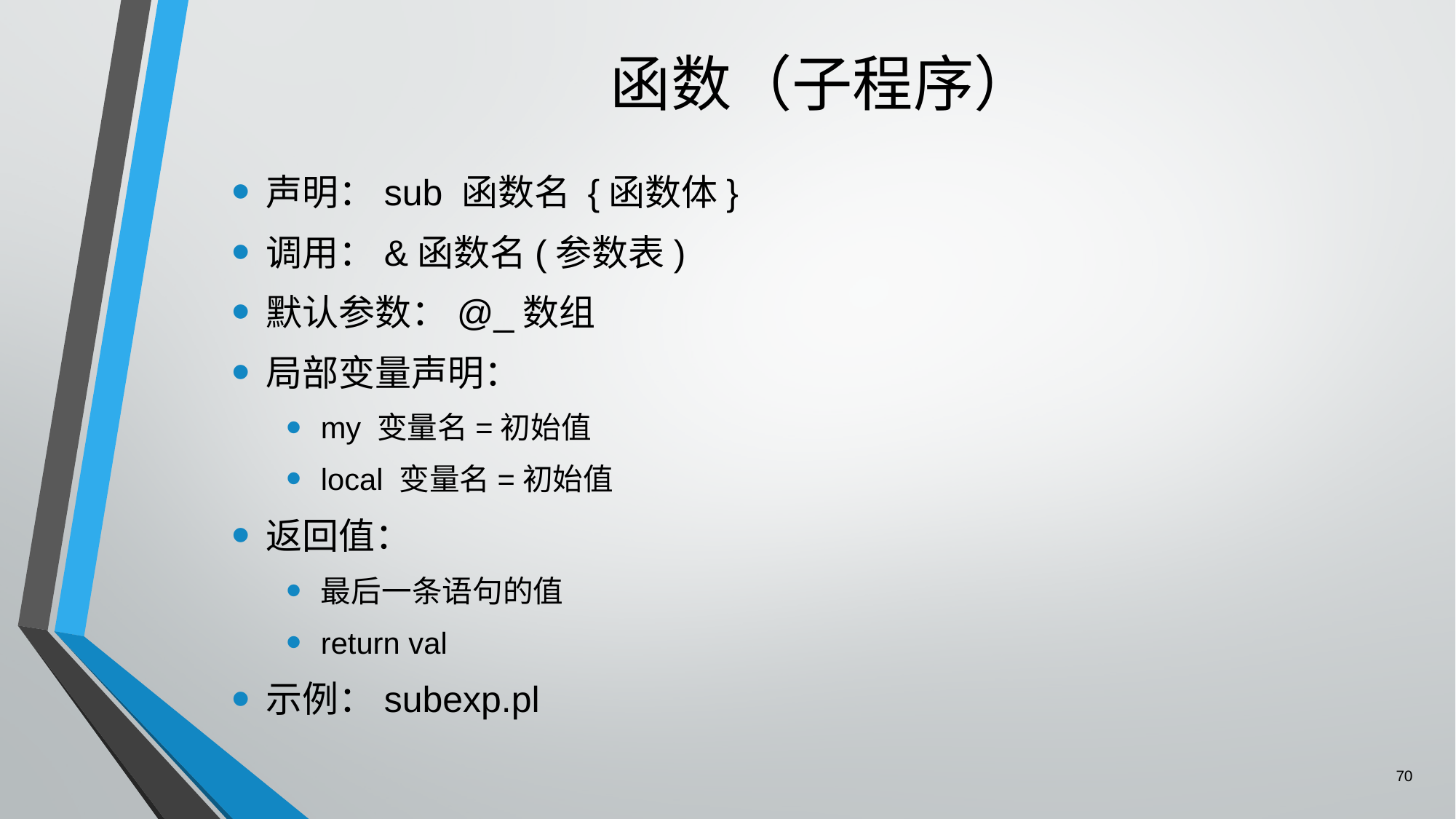

# 函数（子程序）
声明：sub 函数名 {函数体}
调用：&函数名(参数表)
默认参数：@_数组
局部变量声明：
my 变量名=初始值
local 变量名=初始值
返回值：
最后一条语句的值
return val
示例：subexp.pl
70